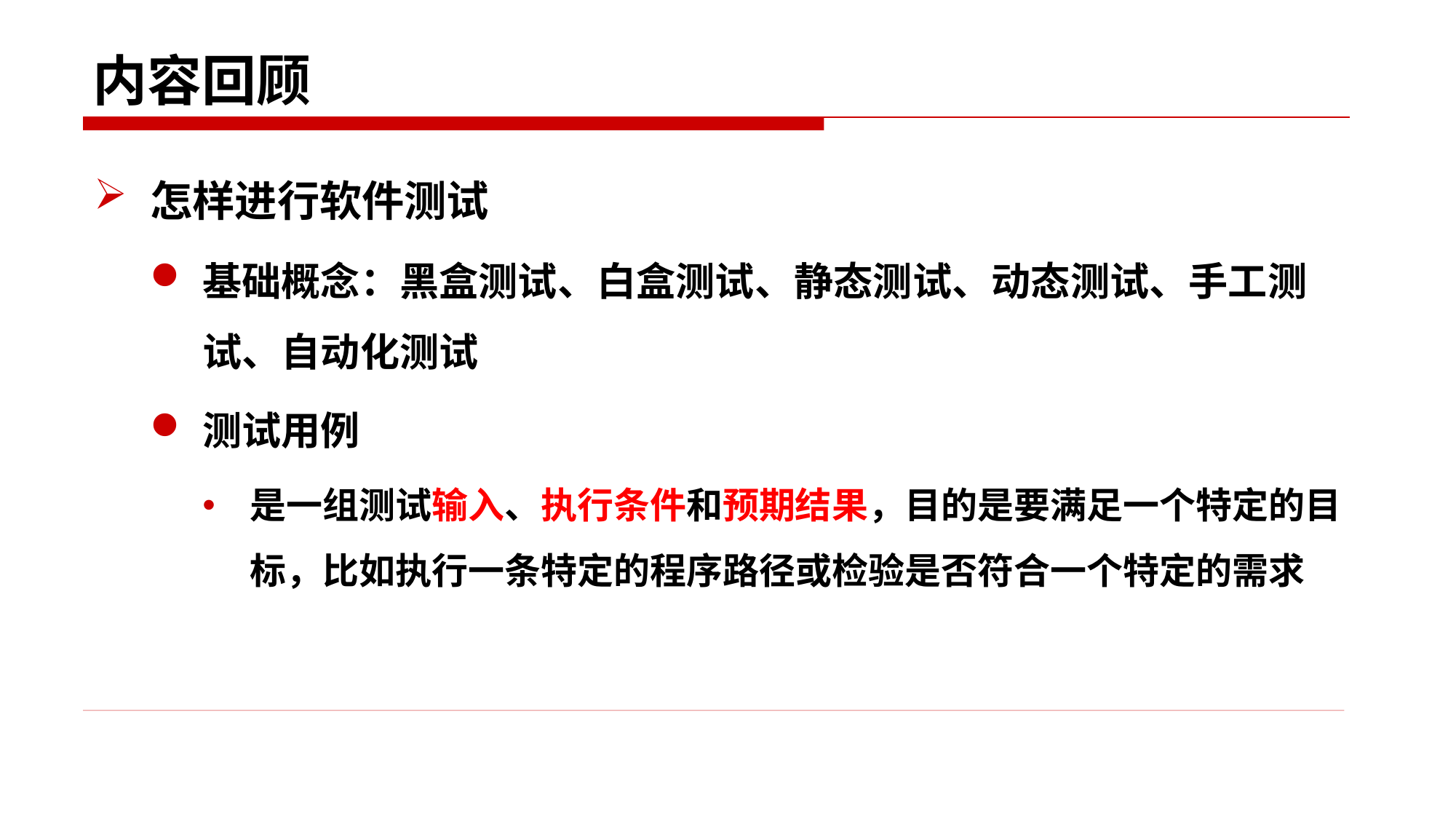

# 内容回顾
怎样进行软件测试
基础概念：黑盒测试、白盒测试、静态测试、动态测试、手工测试、自动化测试
测试用例
是一组测试输入、执行条件和预期结果，目的是要满足一个特定的目标，比如执行一条特定的程序路径或检验是否符合一个特定的需求